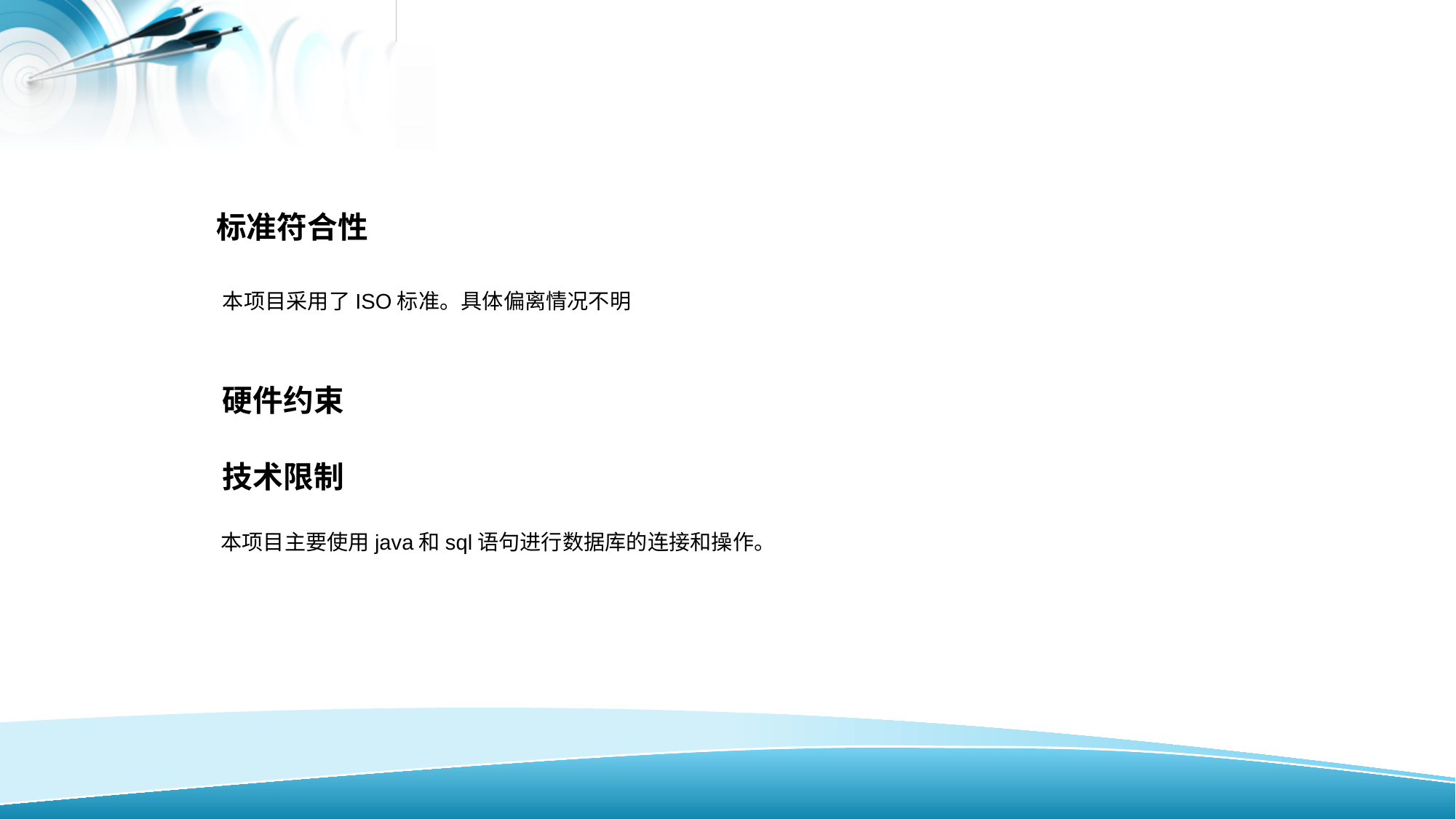

延迟符
标准符合性

本项目采用了ISO标准。具体偏离情况不明
硬件约束
技术限制
本项目主要使用java和sql语句进行数据库的连接和操作。